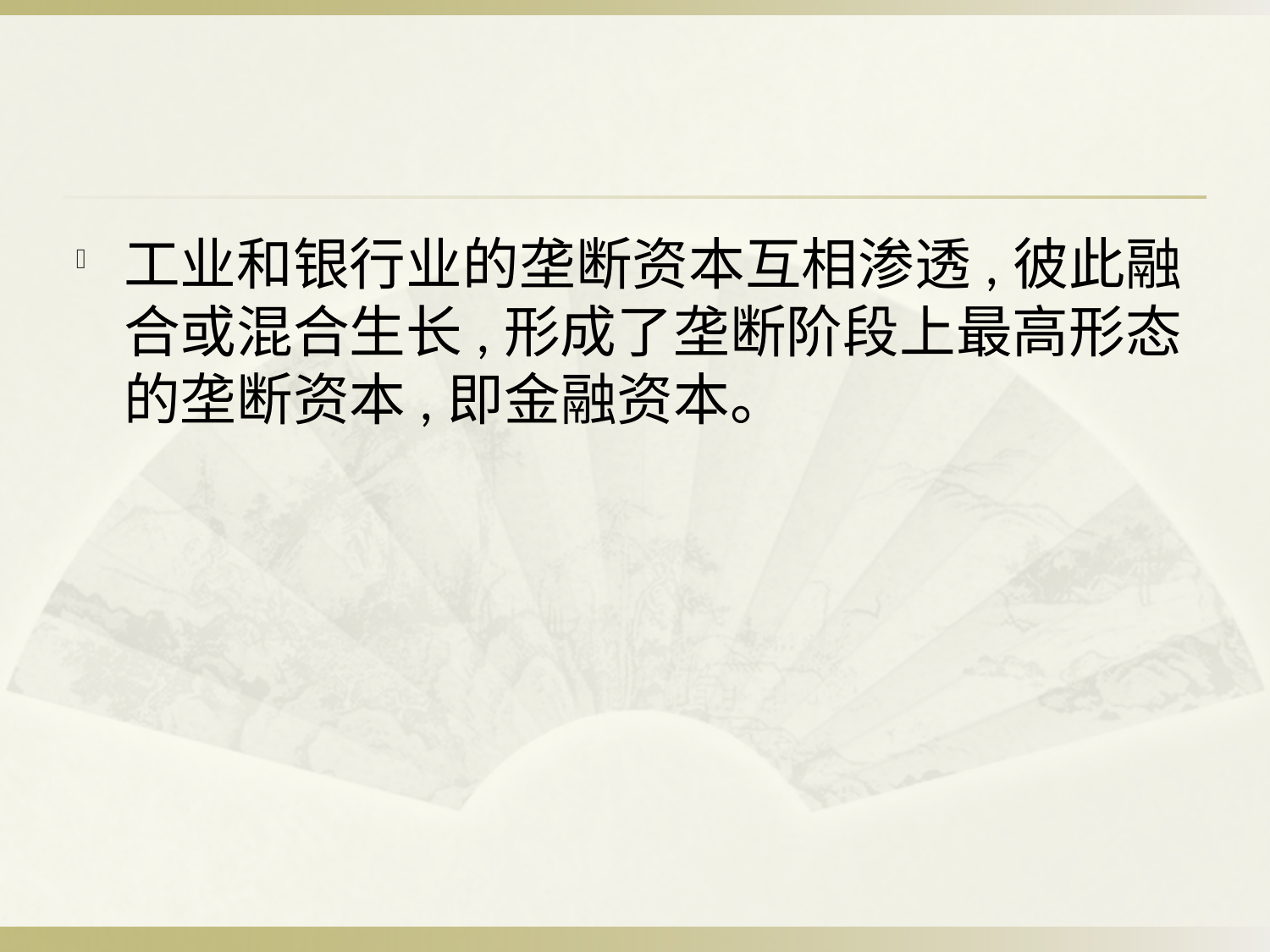

#
工业和银行业的垄断资本互相渗透,彼此融合或混合生长,形成了垄断阶段上最高形态的垄断资本,即金融资本。